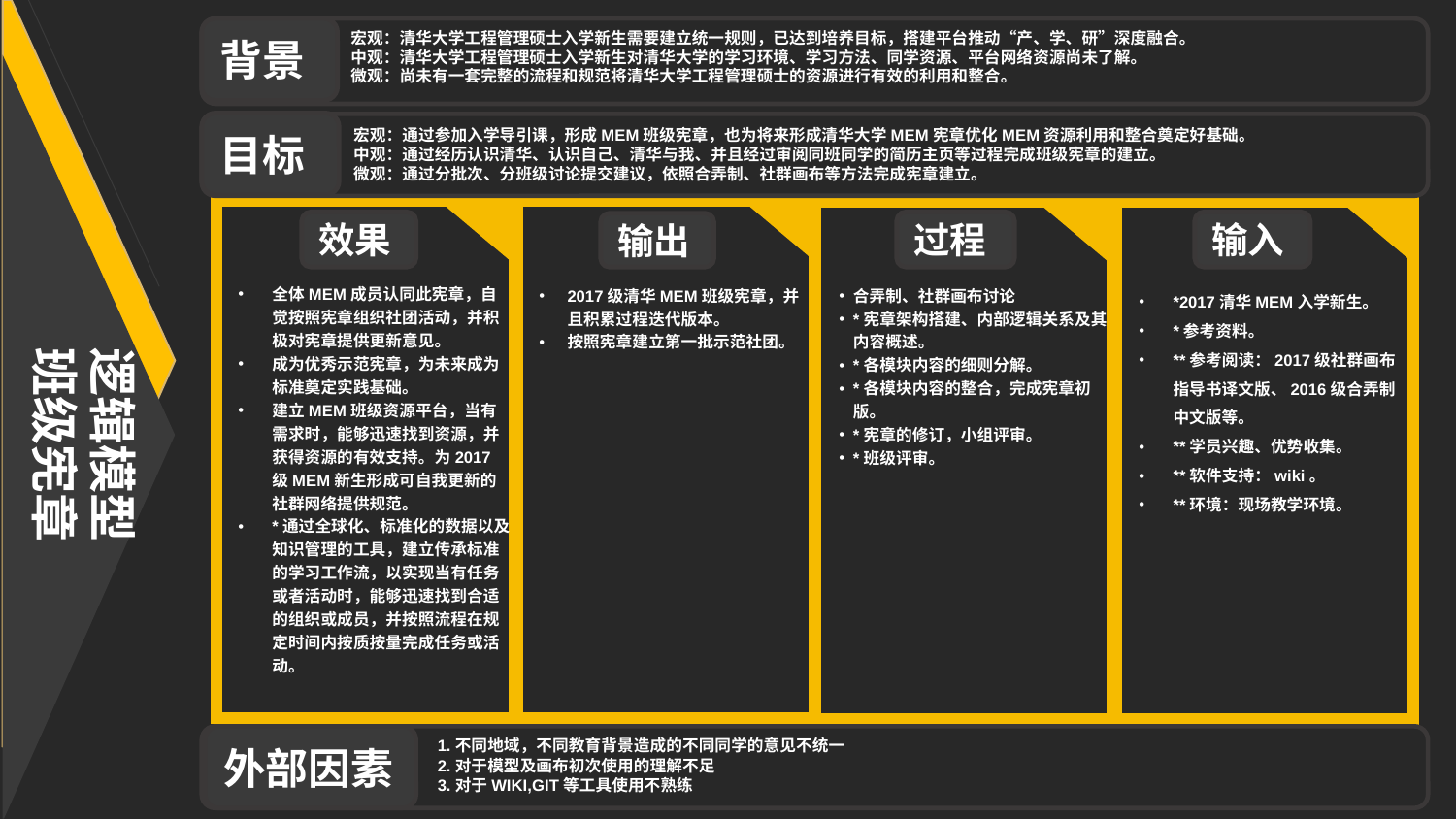

背景
目标

外部因素
宏观：清华大学工程管理硕士入学新生需要建立统一规则，已达到培养目标，搭建平台推动“产、学、研”深度融合。
中观：清华大学工程管理硕士入学新生对清华大学的学习环境、学习方法、同学资源、平台网络资源尚未了解。
微观：尚未有一套完整的流程和规范将清华大学工程管理硕士的资源进行有效的利用和整合。
宏观：通过参加入学导引课，形成MEM班级宪章，也为将来形成清华大学MEM宪章优化MEM资源利用和整合奠定好基础。
中观：通过经历认识清华、认识自己、清华与我、并且经过审阅同班同学的简历主页等过程完成班级宪章的建立。
微观：通过分批次、分班级讨论提交建议，依照合弄制、社群画布等方法完成宪章建立。
逻辑模型
班级宪章
效果
过程
输入
输出
全体MEM成员认同此宪章，自觉按照宪章组织社团活动，并积极对宪章提供更新意见。
成为优秀示范宪章，为未来成为标准奠定实践基础。
建立MEM班级资源平台，当有需求时，能够迅速找到资源，并获得资源的有效支持。为2017级MEM新生形成可自我更新的社群网络提供规范。
*通过全球化、标准化的数据以及知识管理的工具，建立传承标准的学习工作流，以实现当有任务或者活动时，能够迅速找到合适的组织或成员，并按照流程在规定时间内按质按量完成任务或活动。
*2017清华MEM入学新生。
*参考资料。
**参考阅读：2017级社群画布指导书译文版、2016级合弄制中文版等。
**学员兴趣、优势收集。
**软件支持：wiki。
**环境：现场教学环境。

2017级清华MEM班级宪章，并且积累过程迭代版本。
按照宪章建立第一批示范社团。
合弄制、社群画布讨论
*宪章架构搭建、内部逻辑关系及其内容概述。
*各模块内容的细则分解。
*各模块内容的整合，完成宪章初版。
*宪章的修订，小组评审。
*班级评审。
 1.不同地域，不同教育背景造成的不同同学的意见不统一
 2.对于模型及画布初次使用的理解不足
 3.对于WIKI,GIT等工具使用不熟练